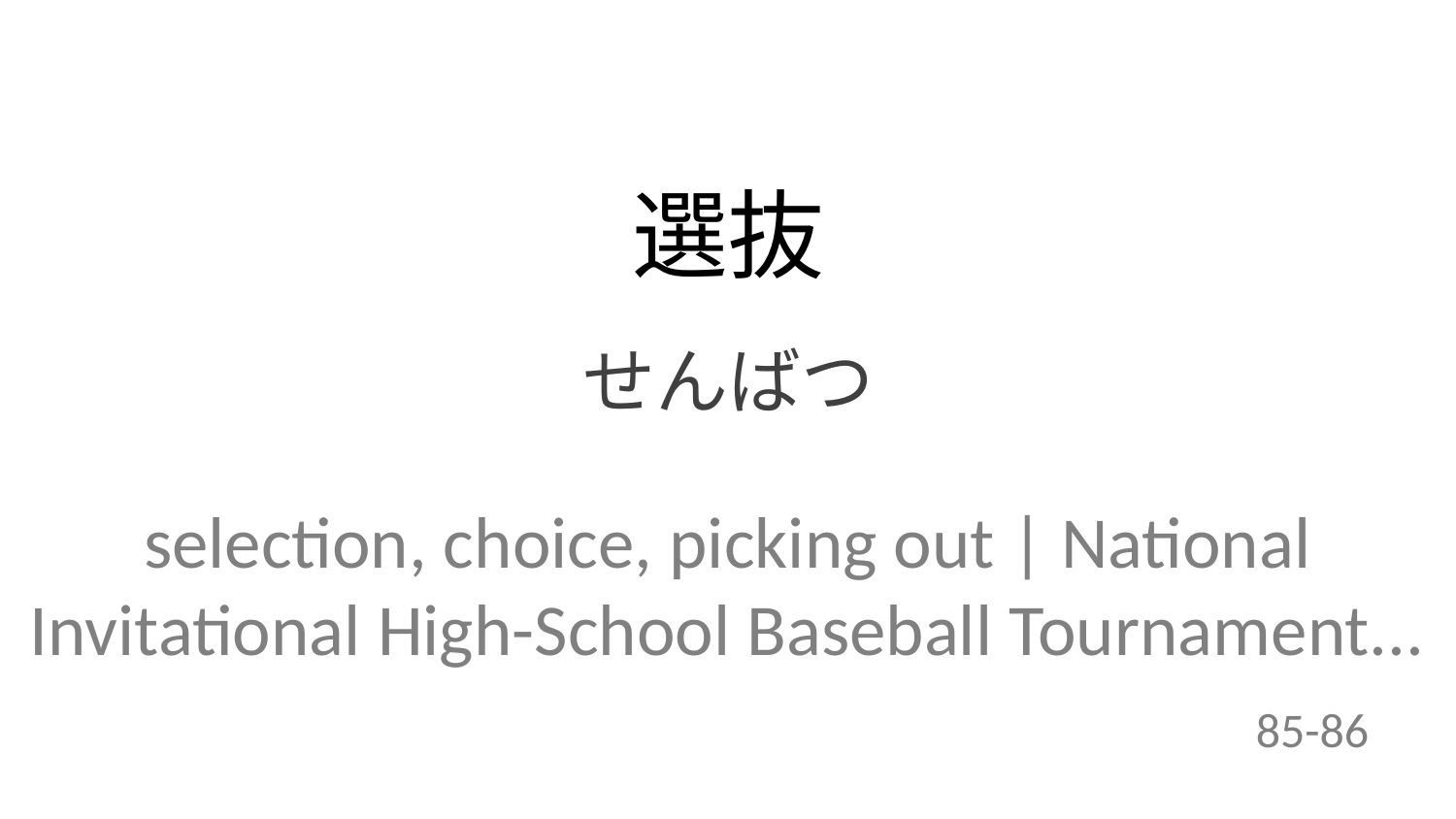

選抜

せんばつ
selection, choice, picking out | National Invitational High-School Baseball Tournament...
85-86